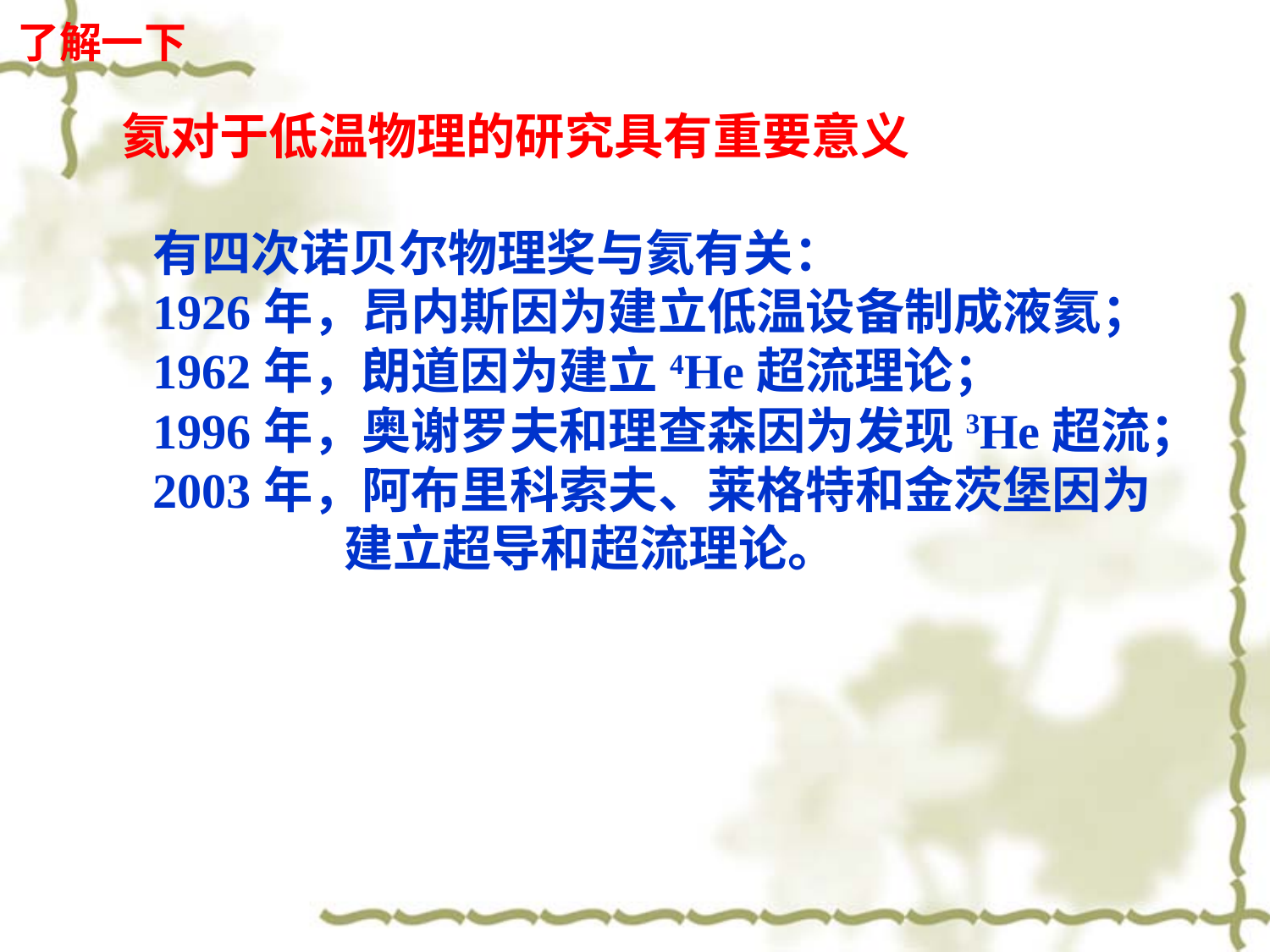

了解一下
氦对于低温物理的研究具有重要意义
有四次诺贝尔物理奖与氦有关：
1926年，昂内斯因为建立低温设备制成液氦；
1962年，朗道因为建立4He超流理论；
1996年，奥谢罗夫和理查森因为发现3He超流；
2003年，阿布里科索夫、莱格特和金茨堡因为
                建立超导和超流理论。